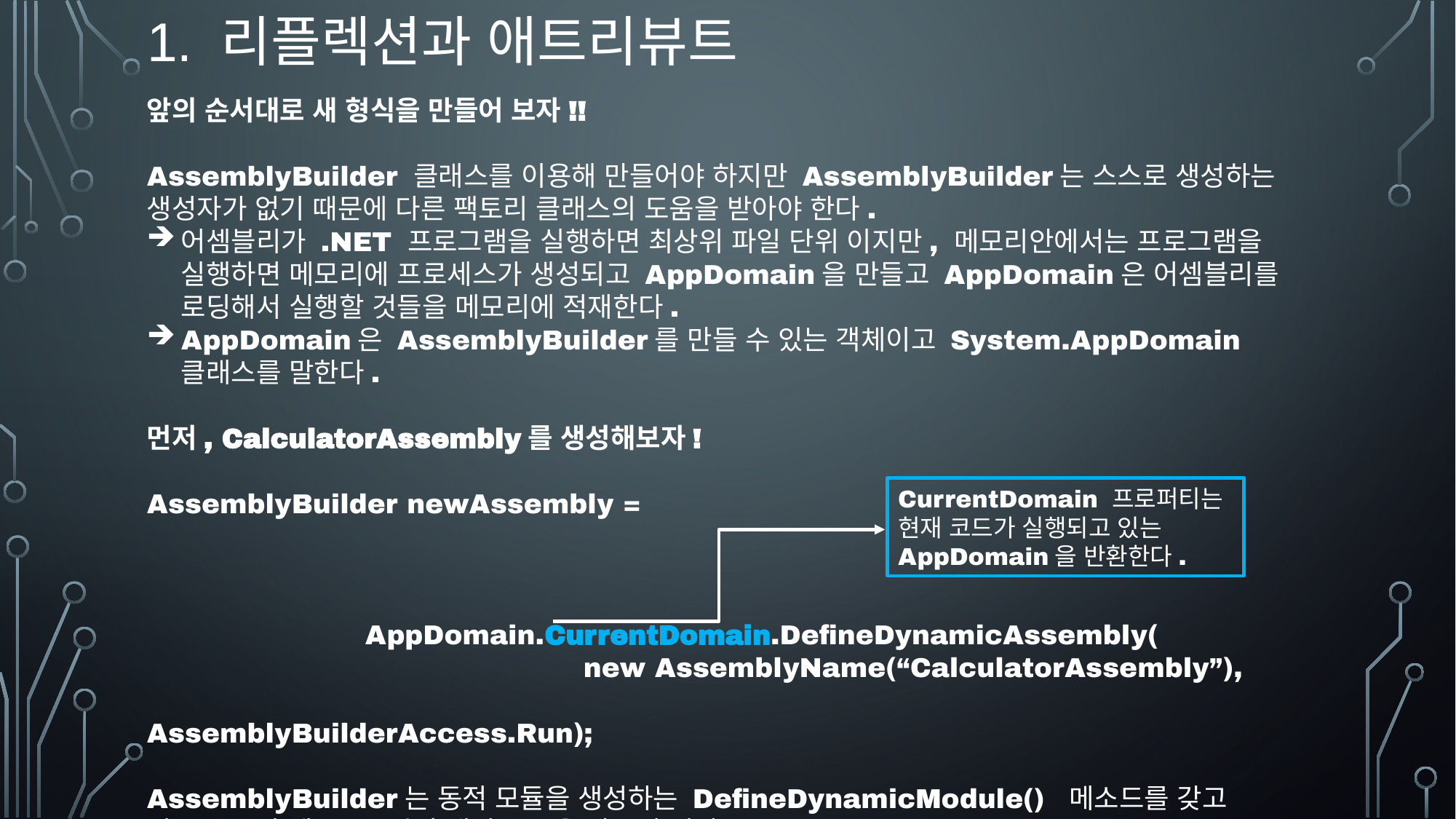

# 1. 리플렉션과 애트리뷰트
앞의 순서대로 새 형식을 만들어 보자!!

AssemblyBuilder 클래스를 이용해 만들어야 하지만 AssemblyBuilder는 스스로 생성하는 생성자가 없기 때문에 다른 팩토리 클래스의 도움을 받아야 한다.
어셈블리가 .NET 프로그램을 실행하면 최상위 파일 단위 이지만, 메모리안에서는 프로그램을 실행하면 메모리에 프로세스가 생성되고 AppDomain을 만들고 AppDomain은 어셈블리를 로딩해서 실행할 것들을 메모리에 적재한다.
AppDomain은 AssemblyBuilder를 만들 수 있는 객체이고 System.AppDomain 클래스를 말한다.

먼저, CalculatorAssembly를 생성해보자!

AssemblyBuilder newAssembly =

		AppDomain.CurrentDomain.DefineDynamicAssembly(
				new AssemblyName(“CalculatorAssembly”), 									AssemblyBuilderAccess.Run);

AssemblyBuilder는 동적 모듈을 생성하는 DefineDynamicModule()  메소드를 갖고 있으므로 이 메소드를 호출해서 모듈을 만들면 된다.
CurrentDomain 프로퍼티는 현재 코드가 실행되고 있는 AppDomain을 반환한다.